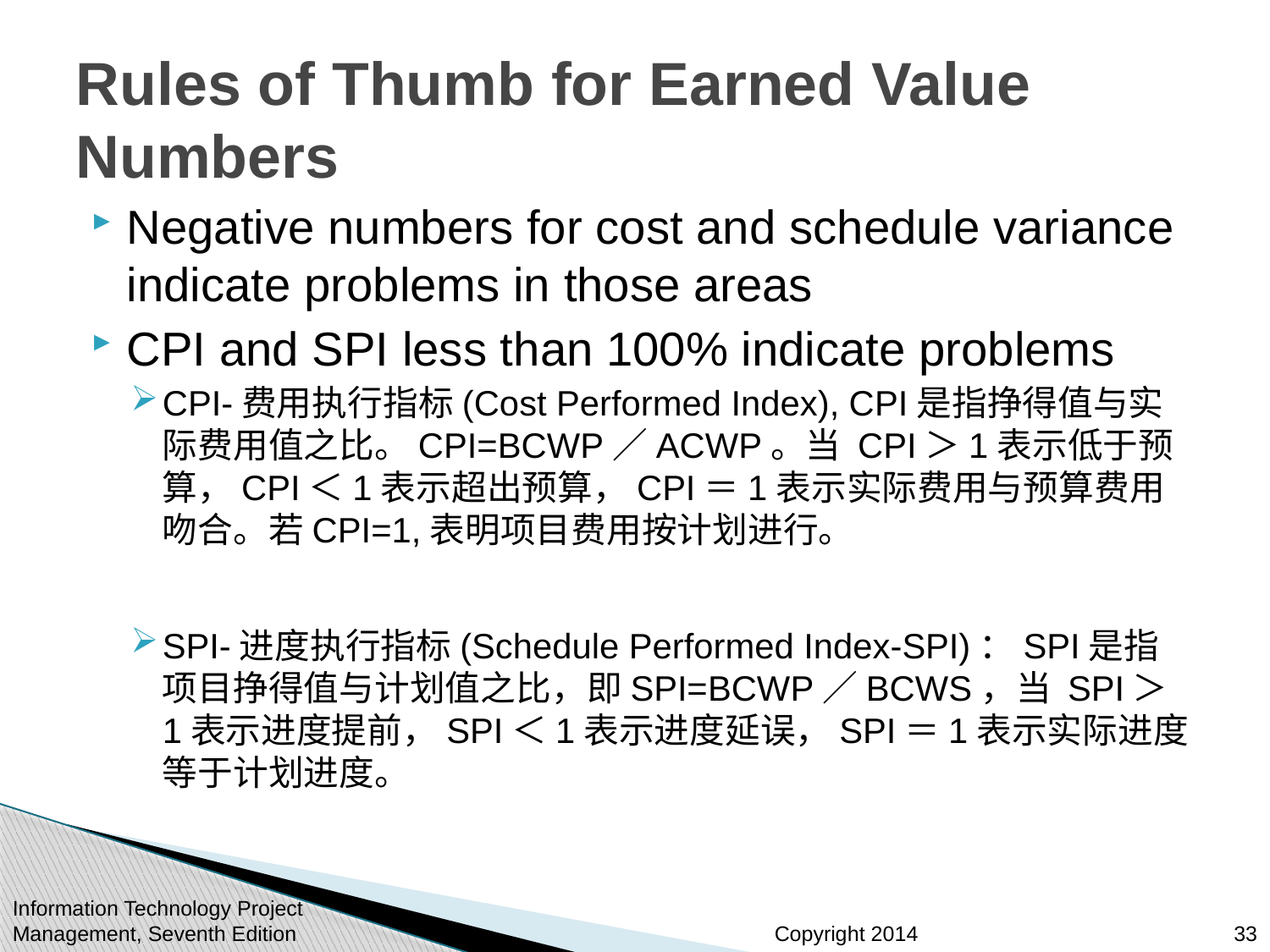

# Rules of Thumb for Earned Value Numbers
Negative numbers for cost and schedule variance indicate problems in those areas
CPI and SPI less than 100% indicate problems
CPI-费用执行指标(Cost Performed Index), CPI是指挣得值与实际费用值之比。CPI=BCWP／ACWP。当 CPI＞1表示低于预算，CPI＜1表示超出预算，CPI＝1表示实际费用与预算费用吻合。若CPI=1,表明项目费用按计划进行。

SPI-进度执行指标(Schedule Performed Index-SPI)：SPI是指项目挣得值与计划值之比，即SPI=BCWP／BCWS，当 SPI＞1表示进度提前，SPI＜1表示进度延误，SPI＝1表示实际进度等于计划进度。

Information Technology Project Management, Seventh Edition
33